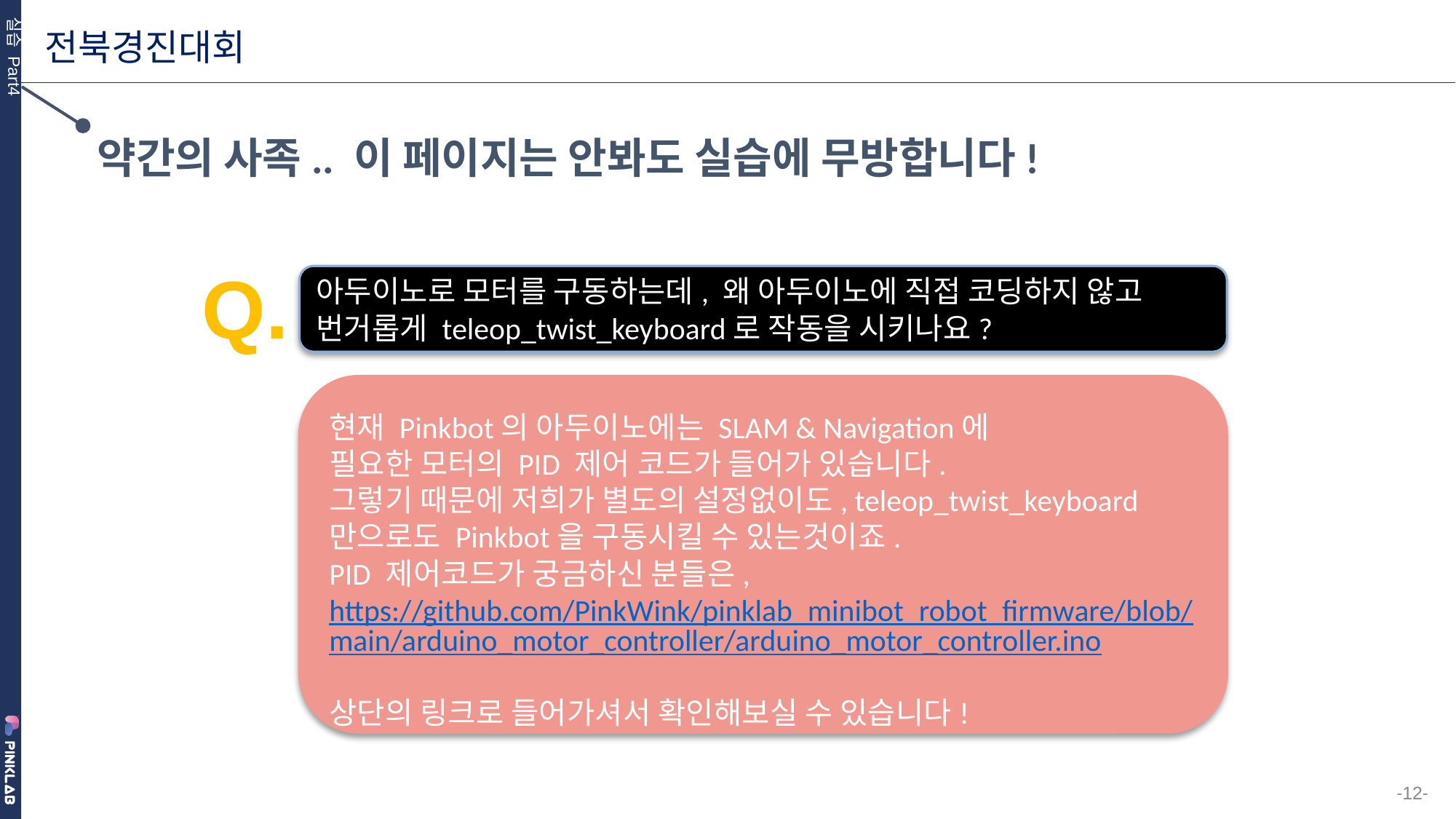

약간의 사족.. 이 페이지는 안봐도 실습에 무방합니다!
Q.
아두이노로 모터를 구동하는데, 왜 아두이노에 직접 코딩하지 않고 번거롭게 teleop_twist_keyboard로 작동을 시키나요?

현재 Pinkbot의 아두이노에는 SLAM & Navigation에
필요한 모터의 PID 제어 코드가 들어가 있습니다.
그렇기 때문에 저희가 별도의 설정없이도, teleop_twist_keyboard만으로도 Pinkbot을 구동시킬 수 있는것이죠.
PID 제어코드가 궁금하신 분들은,
https://github.com/PinkWink/pinklab_minibot_robot_firmware/blob/main/arduino_motor_controller/arduino_motor_controller.ino
상단의 링크로 들어가셔서 확인해보실 수 있습니다!